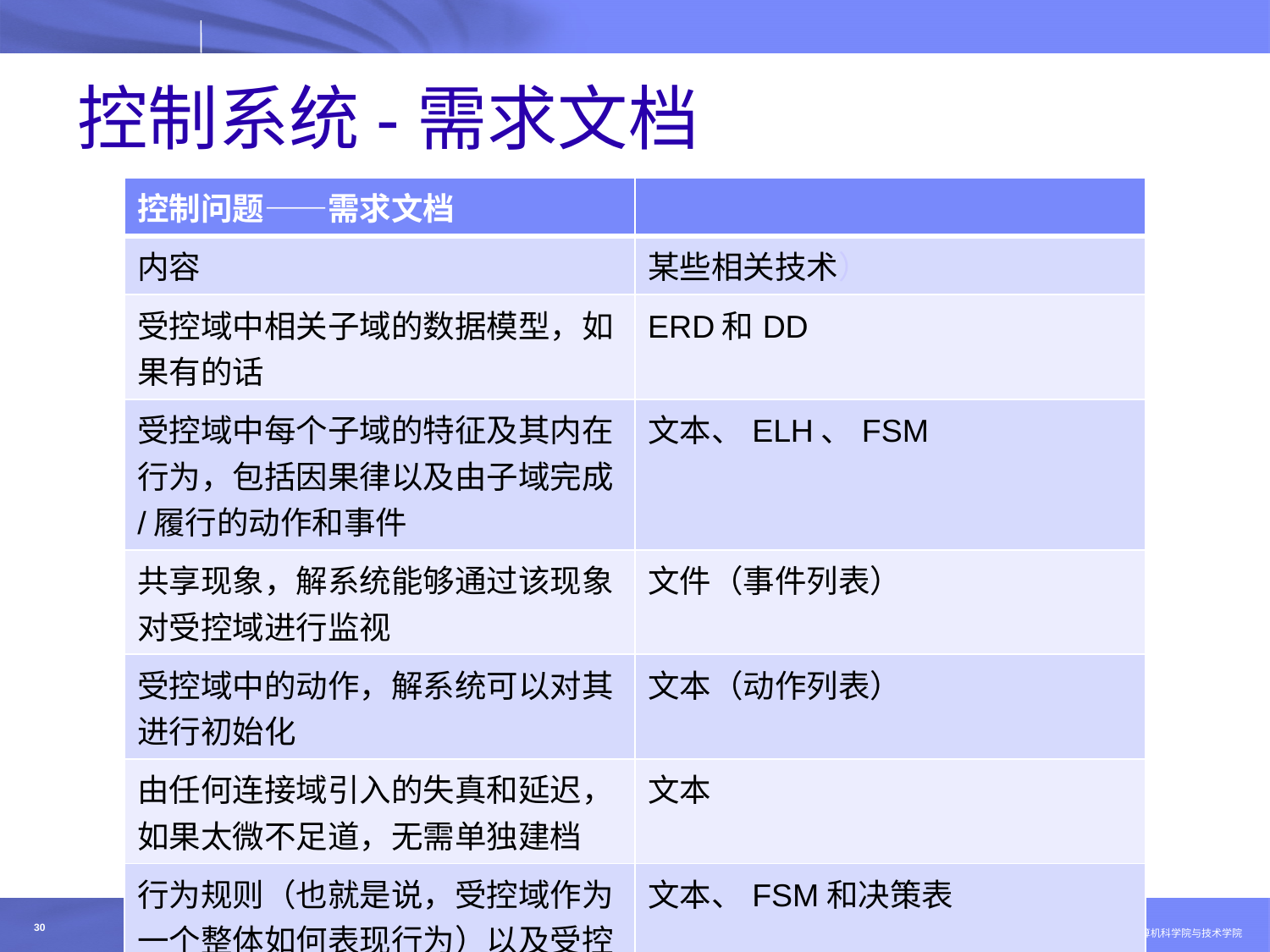

# 控制系统-需求文档
| 控制问题——需求文档 |  |
| --- | --- |
| 内容 | 某些相关技术） |
| 受控域中相关子域的数据模型，如果有的话 | ERD和DD |
| 受控域中每个子域的特征及其内在行为，包括因果律以及由子域完成/履行的动作和事件 | 文本、ELH、FSM |
| 共享现象，解系统能够通过该现象对受控域进行监视 | 文件（事件列表） |
| 受控域中的动作，解系统可以对其进行初始化 | 文本（动作列表） |
| 由任何连接域引入的失真和延迟，如果太微不足道，无需单独建档 | 文本 |
| 行为规则（也就是说，受控域作为一个整体如何表现行为）以及受控行为的合法命令 | 文本、FSM和决策表 |
30